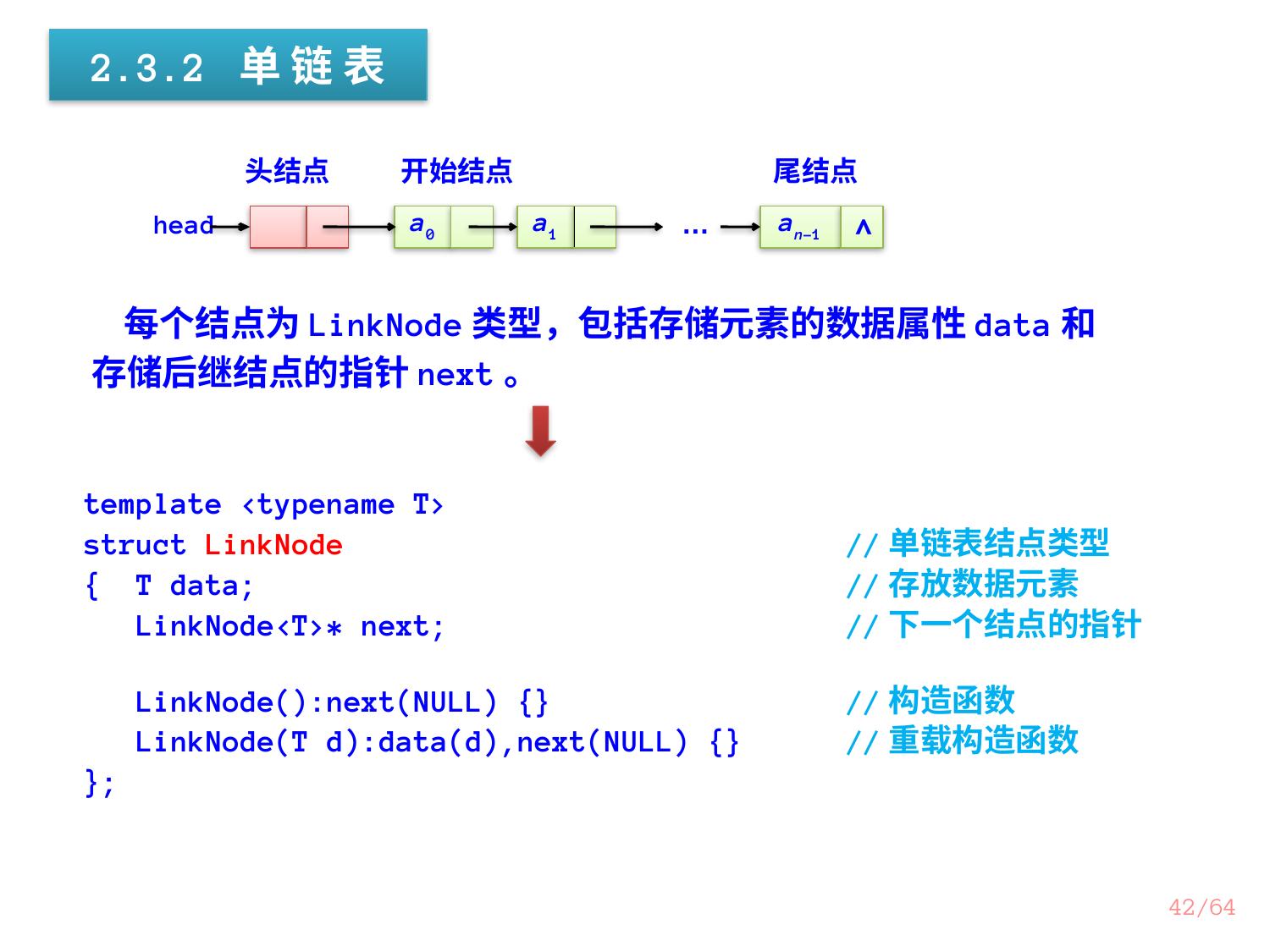

2.3.2 单 链 表
头结点
开始结点
尾结点
head

a0

a1

…
an-1
∧

   每个结点为LinkNode类型，包括存储元素的数据属性data和存储后继结点的指针next。

template <typename T>
struct LinkNode				//单链表结点类型
{  T data;					//存放数据元素
   LinkNode<T>* next;				//下一个结点的指针
   LinkNode():next(NULL) {}			//构造函数
   LinkNode(T d):data(d),next(NULL) {}	//重载构造函数
};
42/64